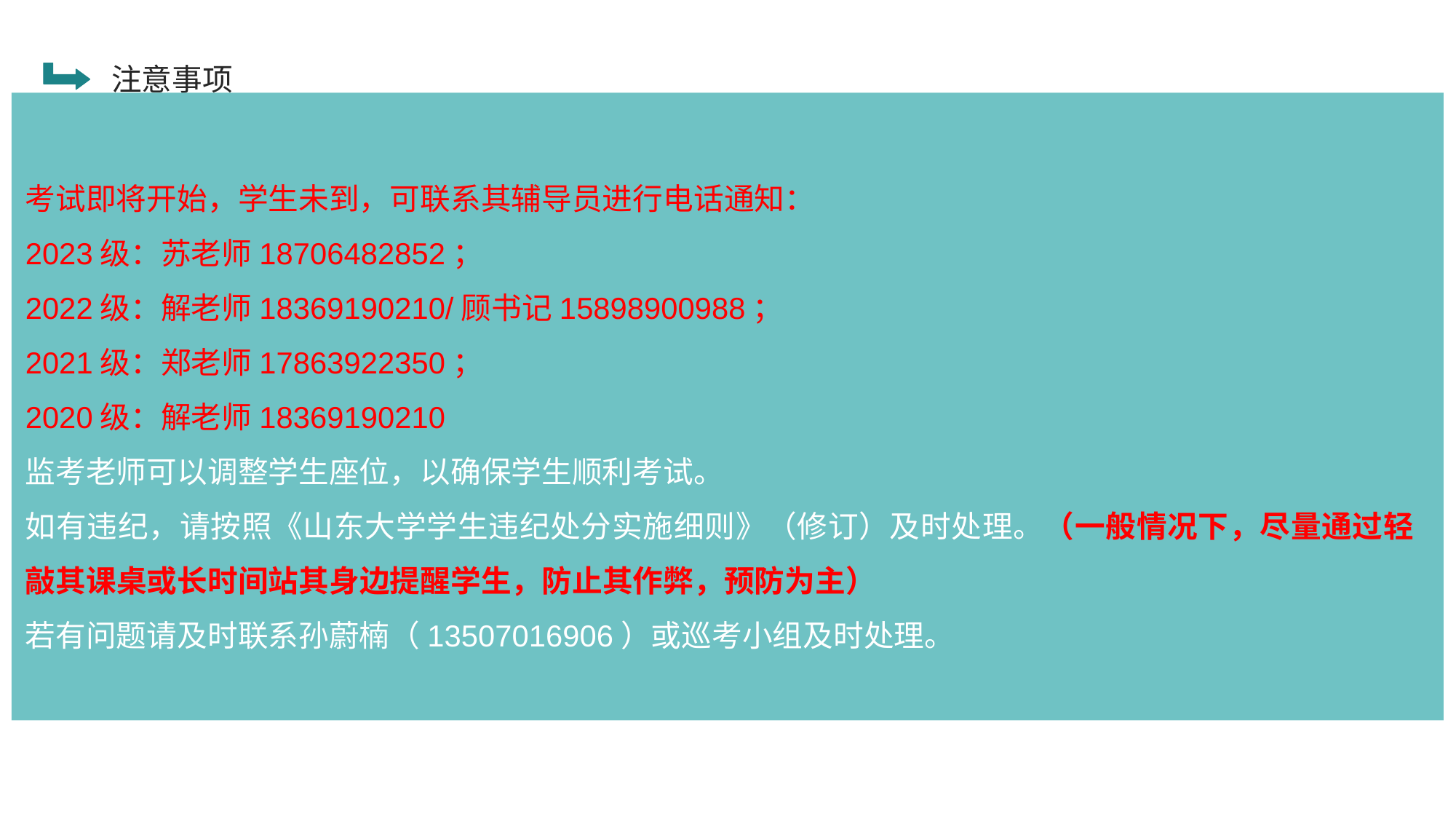

注意事项

考试即将开始，学生未到，可联系其辅导员进行电话通知：
2023级：苏老师18706482852；
2022级：解老师18369190210/顾书记15898900988；
2021级：郑老师17863922350；
2020级：解老师18369190210
监考老师可以调整学生座位，以确保学生顺利考试。
如有违纪，请按照《山东大学学生违纪处分实施细则》（修订）及时处理。（一般情况下，尽量通过轻敲其课桌或长时间站其身边提醒学生，防止其作弊，预防为主）
若有问题请及时联系孙蔚楠（13507016906）或巡考小组及时处理。